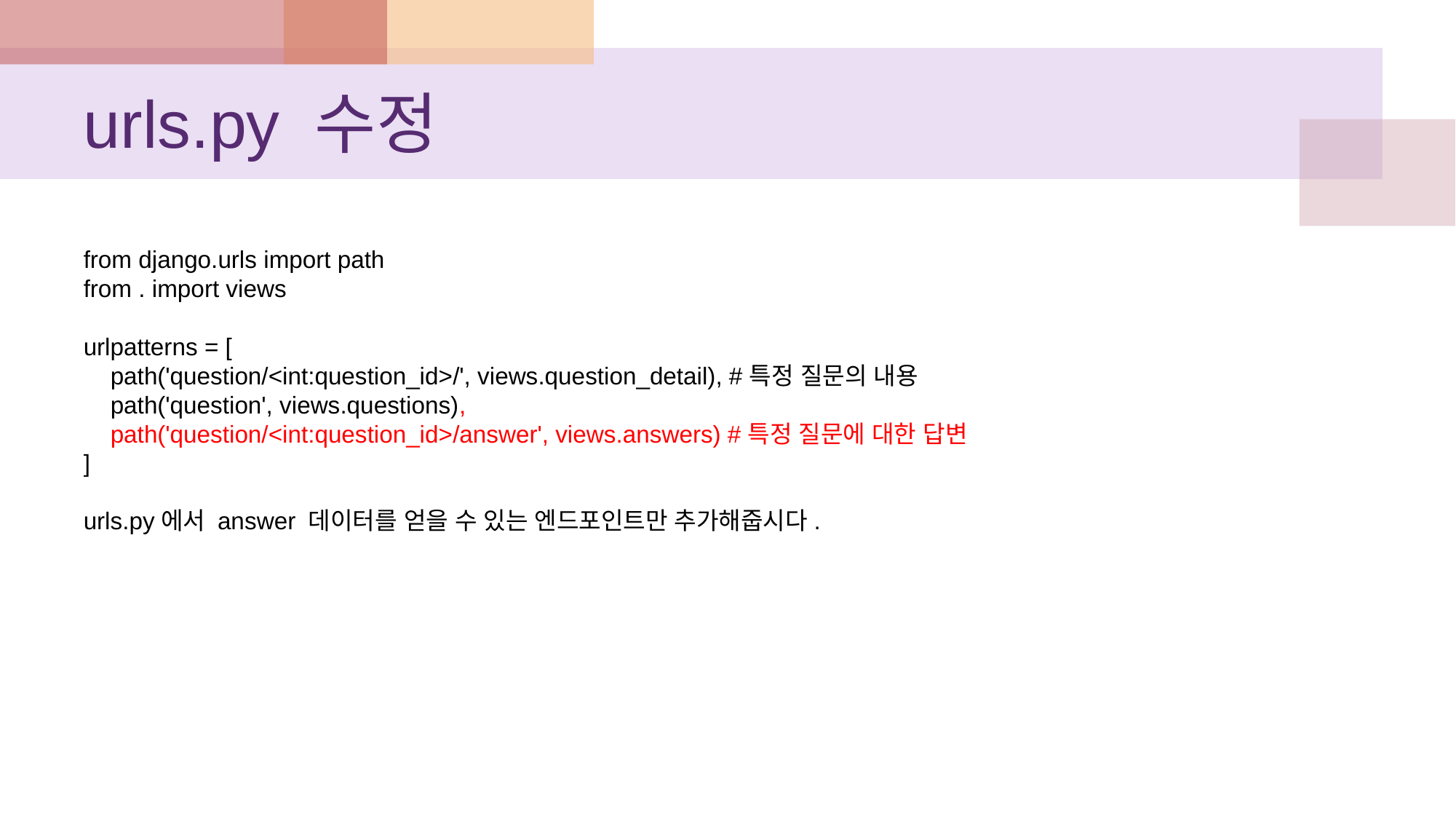

# urls.py 수정
from django.urls import path
from . import views

urlpatterns = [
    path('question/<int:question_id>/', views.question_detail), #특정 질문의 내용
    path('question', views.questions),
    path('question/<int:question_id>/answer', views.answers) #특정 질문에 대한 답변
]

urls.py에서 answer 데이터를 얻을 수 있는 엔드포인트만 추가해줍시다.